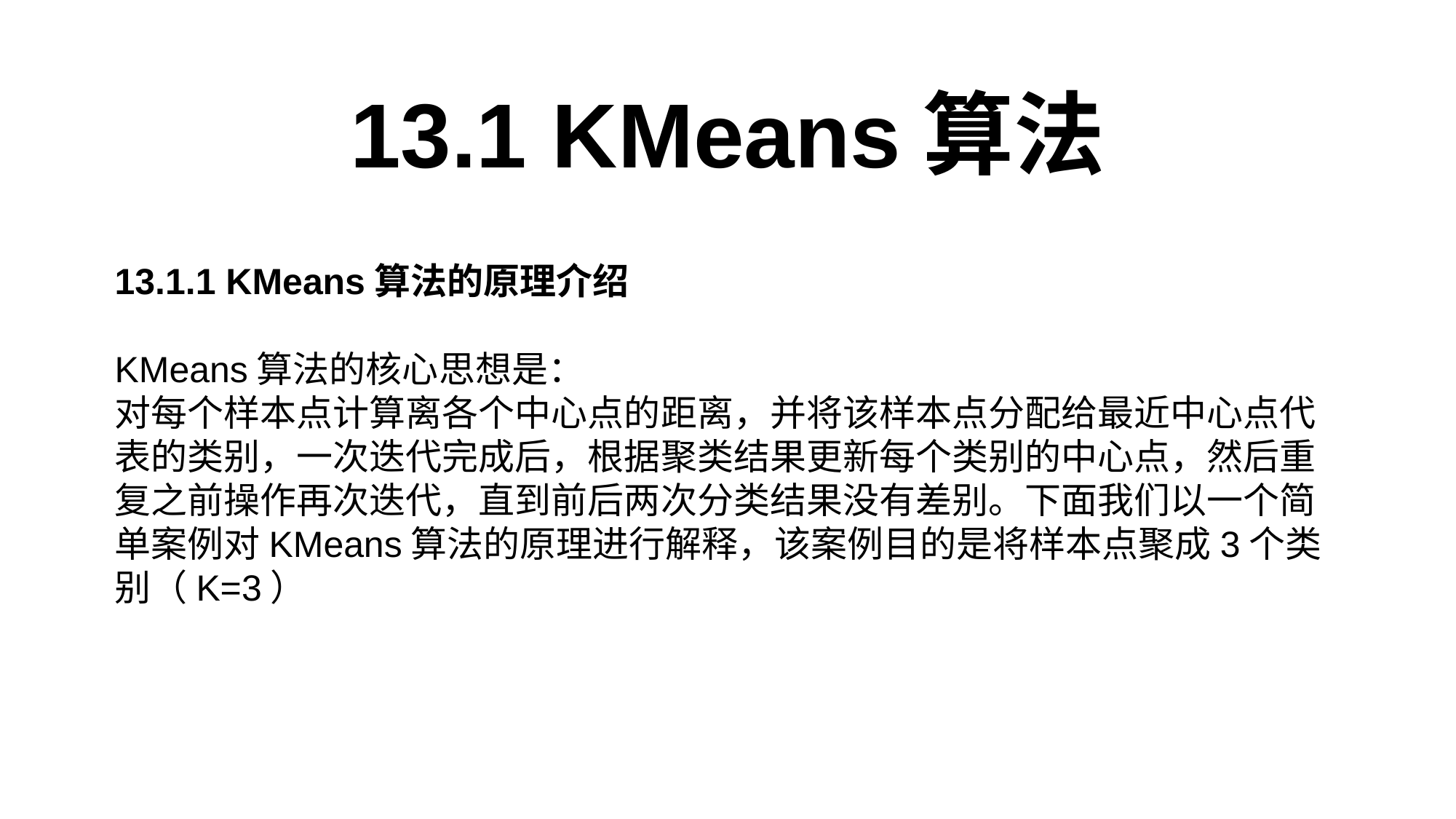

13.1 KMeans算法
13.1.1 KMeans算法的原理介绍

KMeans算法的核心思想是：
对每个样本点计算离各个中心点的距离，并将该样本点分配给最近中心点代表的类别，一次迭代完成后，根据聚类结果更新每个类别的中心点，然后重复之前操作再次迭代，直到前后两次分类结果没有差别。下面我们以一个简单案例对KMeans算法的原理进行解释，该案例目的是将样本点聚成3个类别（K=3）